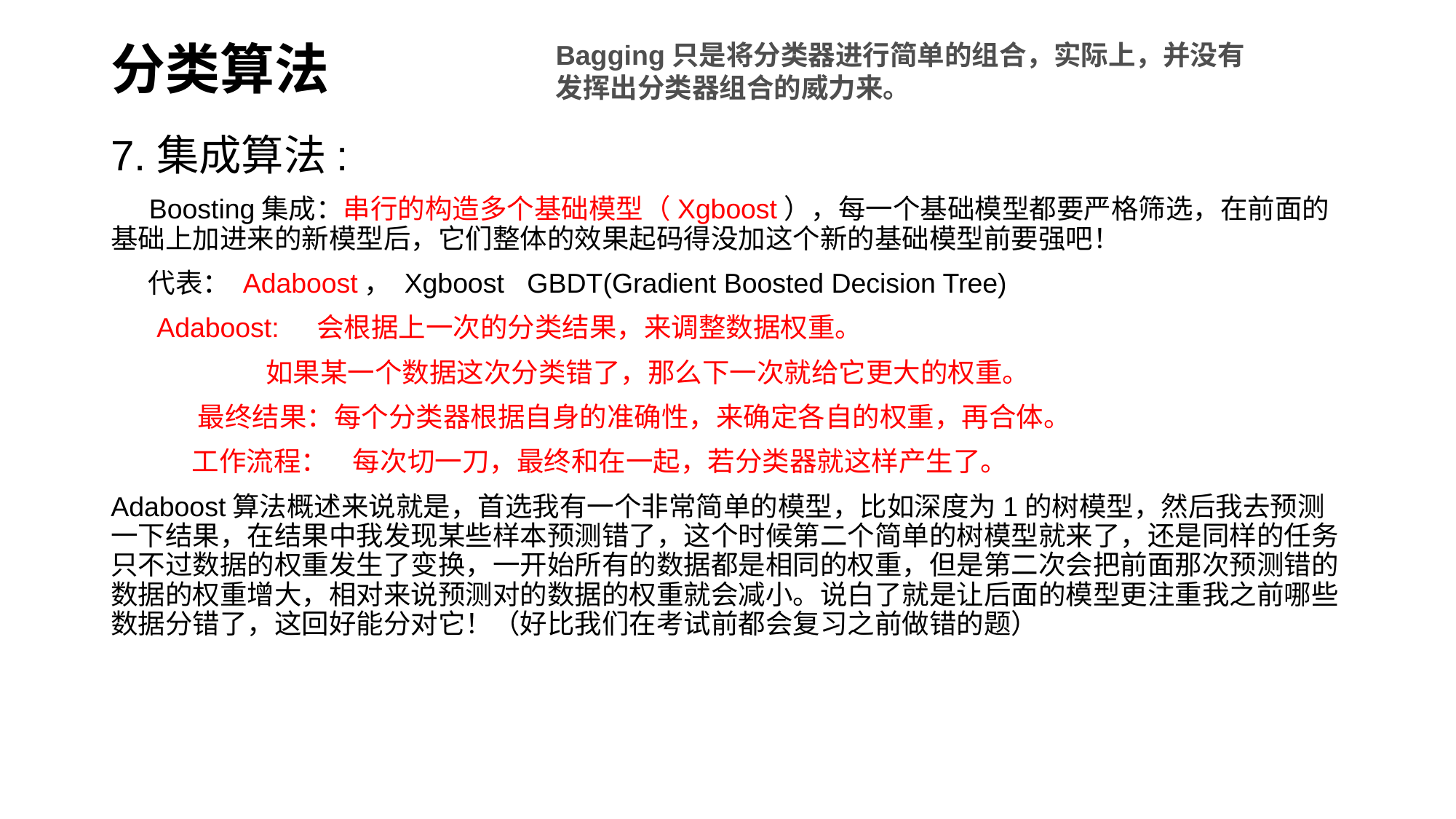

Bagging只是将分类器进行简单的组合，实际上，并没有发挥出分类器组合的威力来。
# 分类算法
7.集成算法:
     Boosting集成：串行的构造多个基础模型（Xgboost），每一个基础模型都要严格筛选，在前面的基础上加进来的新模型后，它们整体的效果起码得没加这个新的基础模型前要强吧！
     代表： Adaboost， Xgboost   GBDT(Gradient Boosted Decision Tree)
      Adaboost:    会根据上一次的分类结果，来调整数据权重。
                        如果某一个数据这次分类错了，那么下一次就给它更大的权重。
             最终结果：每个分类器根据自身的准确性，来确定各自的权重，再合体。
            工作流程：    每次切一刀，最终和在一起，若分类器就这样产生了。
Adaboost算法概述来说就是，首选我有一个非常简单的模型，比如深度为1的树模型，然后我去预测一下结果，在结果中我发现某些样本预测错了，这个时候第二个简单的树模型就来了，还是同样的任务只不过数据的权重发生了变换，一开始所有的数据都是相同的权重，但是第二次会把前面那次预测错的数据的权重增大，相对来说预测对的数据的权重就会减小。说白了就是让后面的模型更注重我之前哪些数据分错了，这回好能分对它！（好比我们在考试前都会复习之前做错的题）